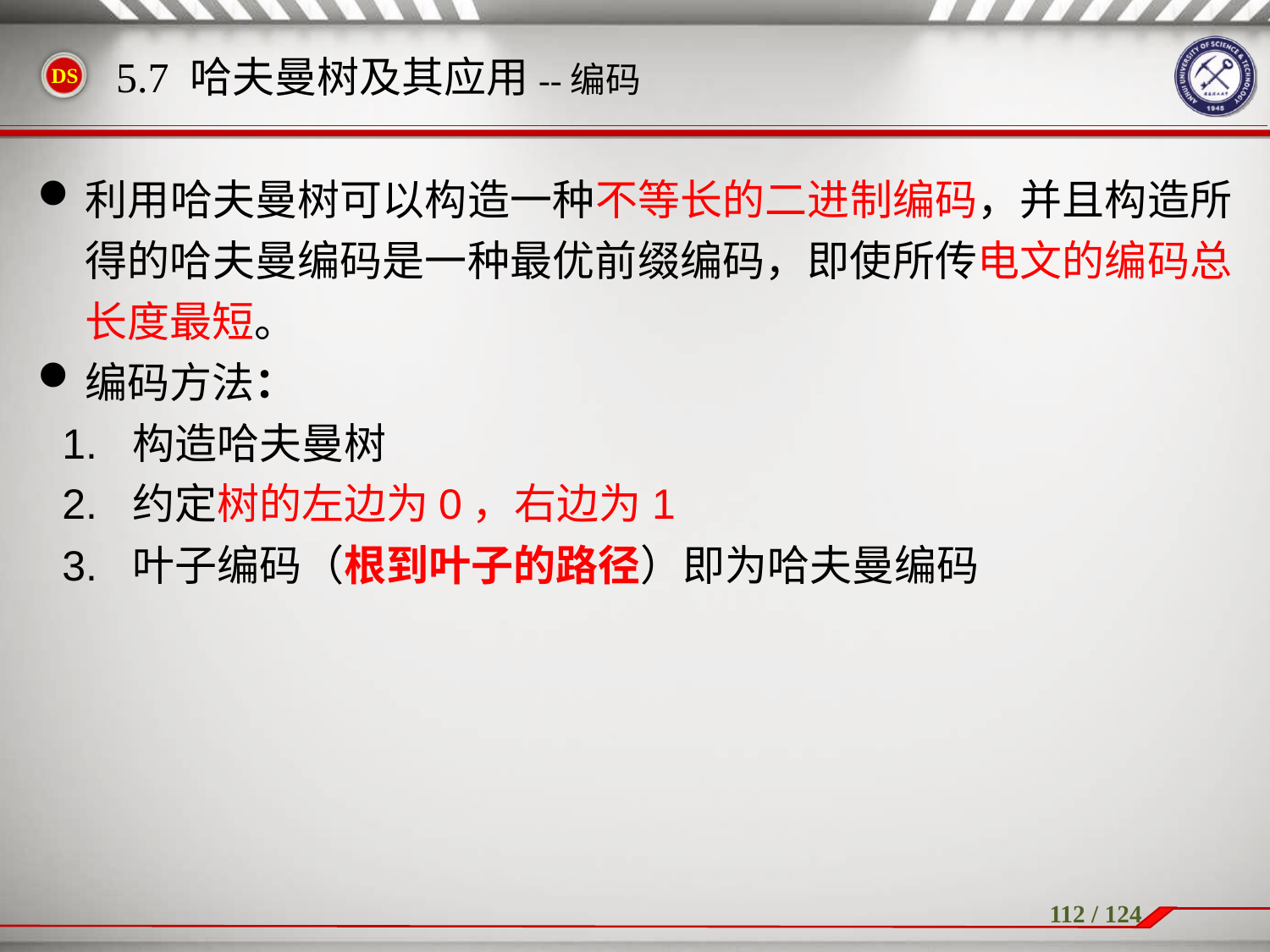

利用哈夫曼树可以构造一种不等长的二进制编码，并且构造所得的哈夫曼编码是一种最优前缀编码，即使所传电文的编码总长度最短。
编码方法：
 构造哈夫曼树
 约定树的左边为0，右边为1
 叶子编码（根到叶子的路径）即为哈夫曼编码
5.7 哈夫曼树及其应用--编码